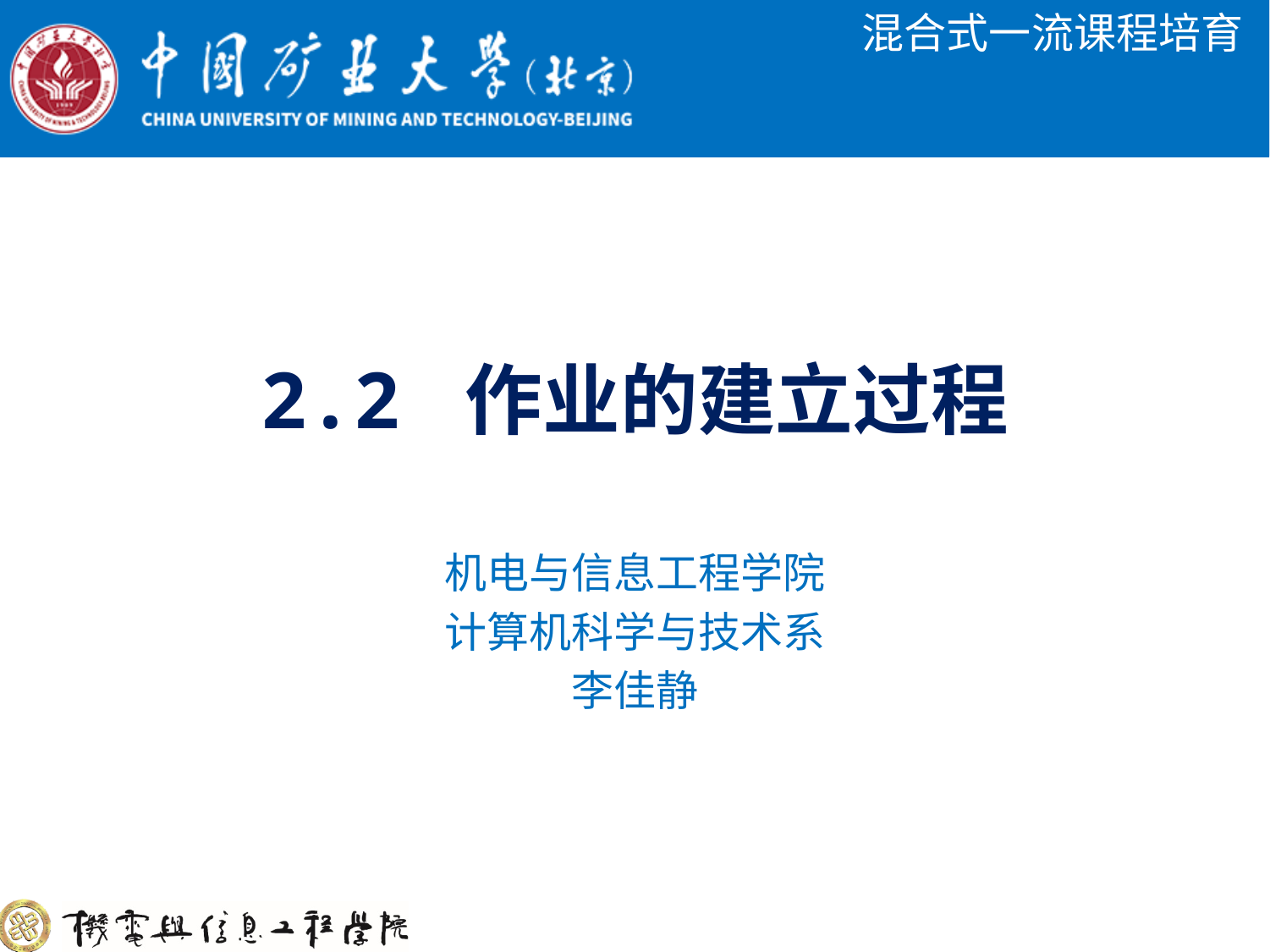

混合式一流课程培育
# 2.2 作业的建立过程
机电与信息工程学院
计算机科学与技术系
李佳静